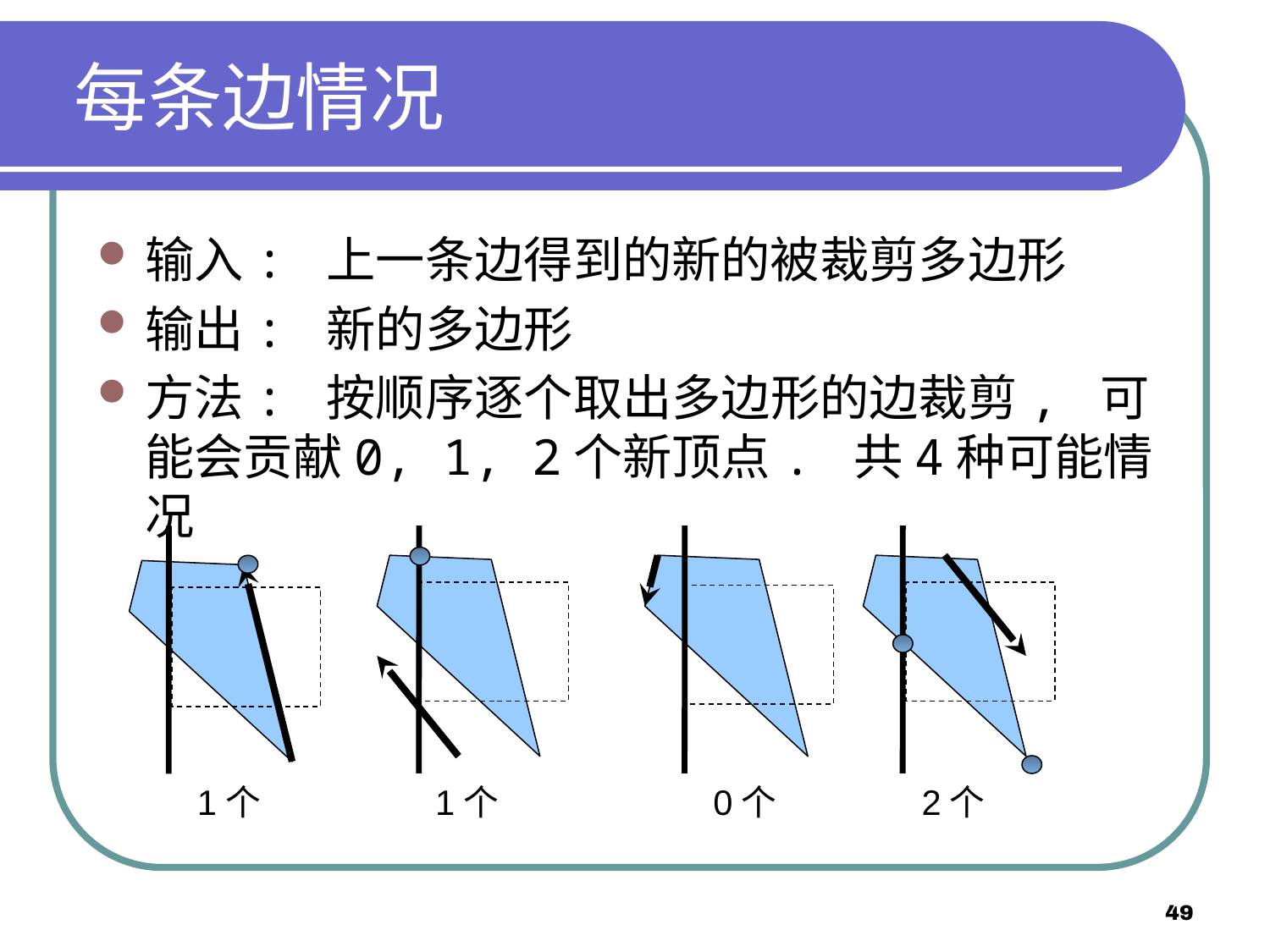

# 每条边情况
输入: 上一条边得到的新的被裁剪多边形
输出: 新的多边形
方法: 按顺序逐个取出多边形的边裁剪, 可能会贡献0, 1, 2个新顶点. 共4种可能情况

1个

0个

2个

1个
49